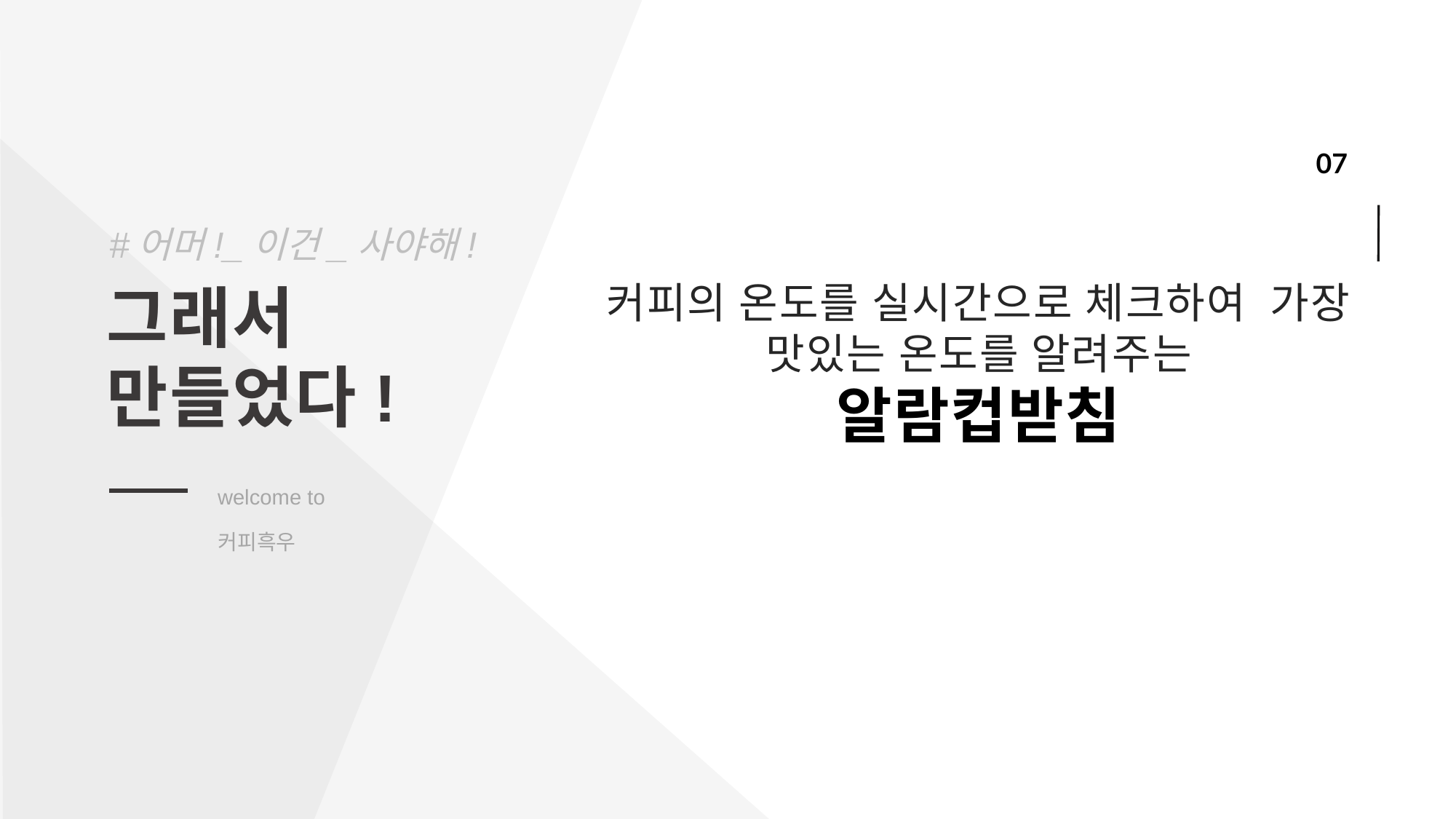

#어머!_이건_사야해!
그래서 만들었다!
커피의 온도를 실시간으로 체크하여  가장 맛있는 온도를 알려주는
알람컵받침

welcome to
커피흑우